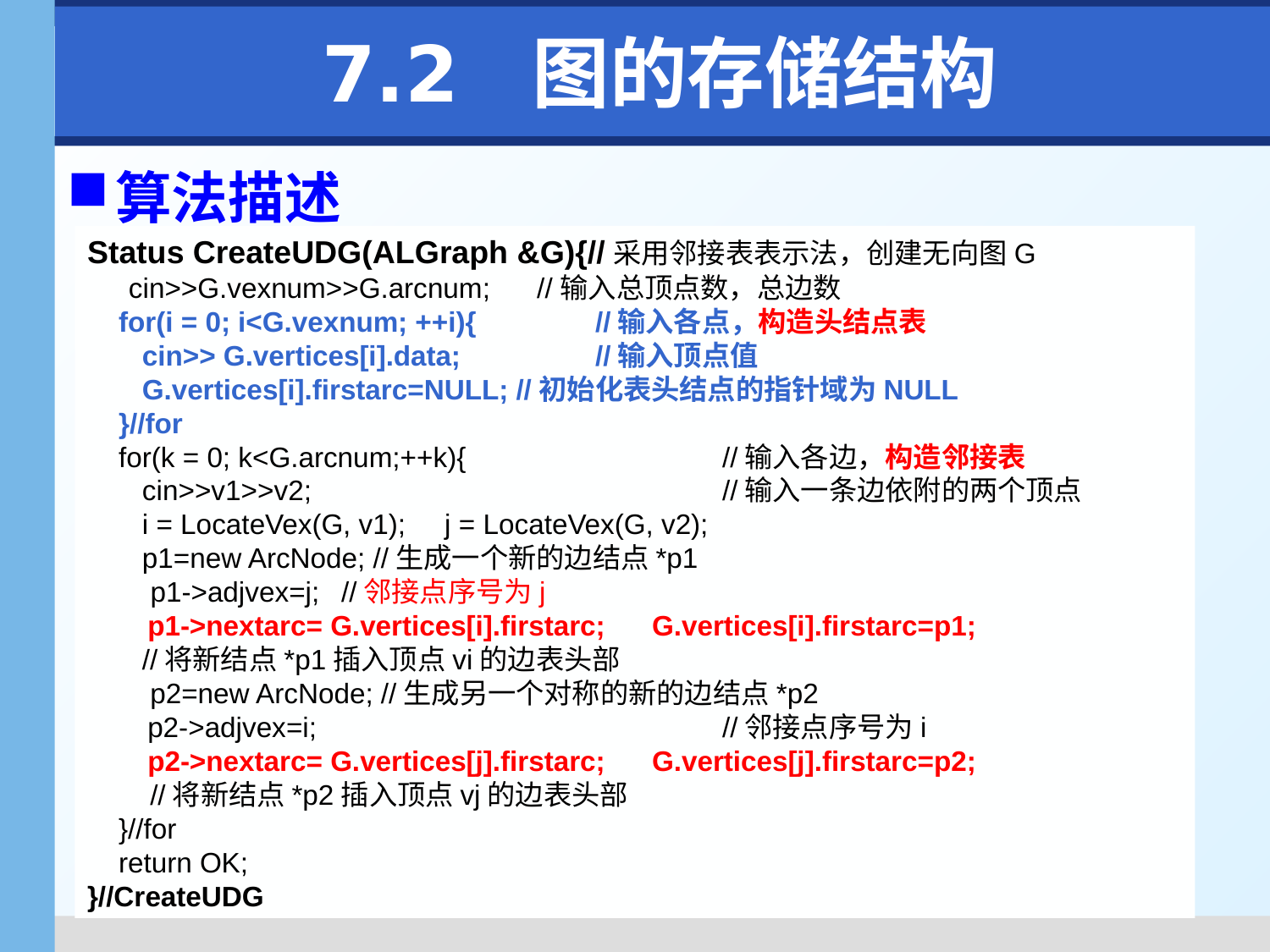

# 7.2  图的存储结构
算法描述
Status CreateUDG(ALGraph &G){//采用邻接表表示法，创建无向图G
　 cin>>G.vexnum>>G.arcnum;      //输入总顶点数，总边数
    for(i = 0; i<G.vexnum; ++i){	//输入各点，构造头结点表
       cin>> G.vertices[i].data; 	//输入顶点值
       G.vertices[i].firstarc=NULL; //初始化表头结点的指针域为NULL
    }//for
    for(k = 0; k<G.arcnum;++k){        		//输入各边，构造邻接表
       cin>>v1>>v2;                 			//输入一条边依附的两个顶点
       i = LocateVex(G, v1);     j = LocateVex(G, v2);
       p1=new ArcNode; //生成一个新的边结点*p1
　　p1->adjvex=j; 	//邻接点序号为j
　    p1->nextarc= G.vertices[i].firstarc;      G.vertices[i].firstarc=p1;
       //将新结点*p1插入顶点vi的边表头部
        p2=new ArcNode; //生成另一个对称的新的边结点*p2
　    p2->adjvex=i;                   			//邻接点序号为i
　    p2->nextarc= G.vertices[j].firstarc;      G.vertices[j].firstarc=p2;
        //将新结点*p2插入顶点vj的边表头部
    }//for
    return OK;
}//CreateUDG